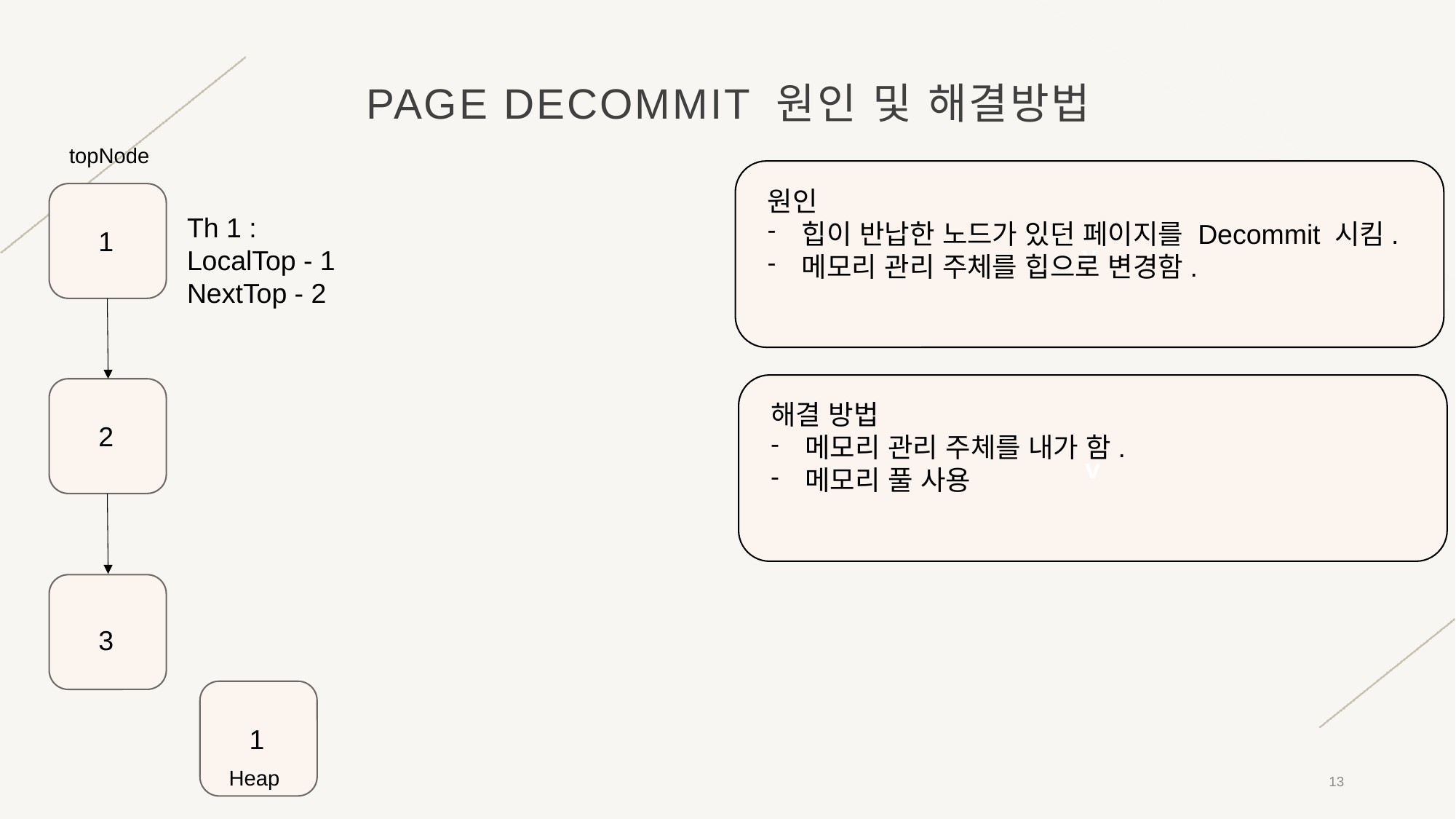

# PAGE DECOMMIT 원인 및 해결방법
topNode
v
원인
힙이 반납한 노드가 있던 페이지를 Decommit 시킴.
메모리 관리 주체를 힙으로 변경함.

Th 1 :
LocalTop - 1
NextTop - 2
1
v

해결 방법
메모리 관리 주체를 내가 함.
메모리 풀 사용
2

3

1
13
Heap